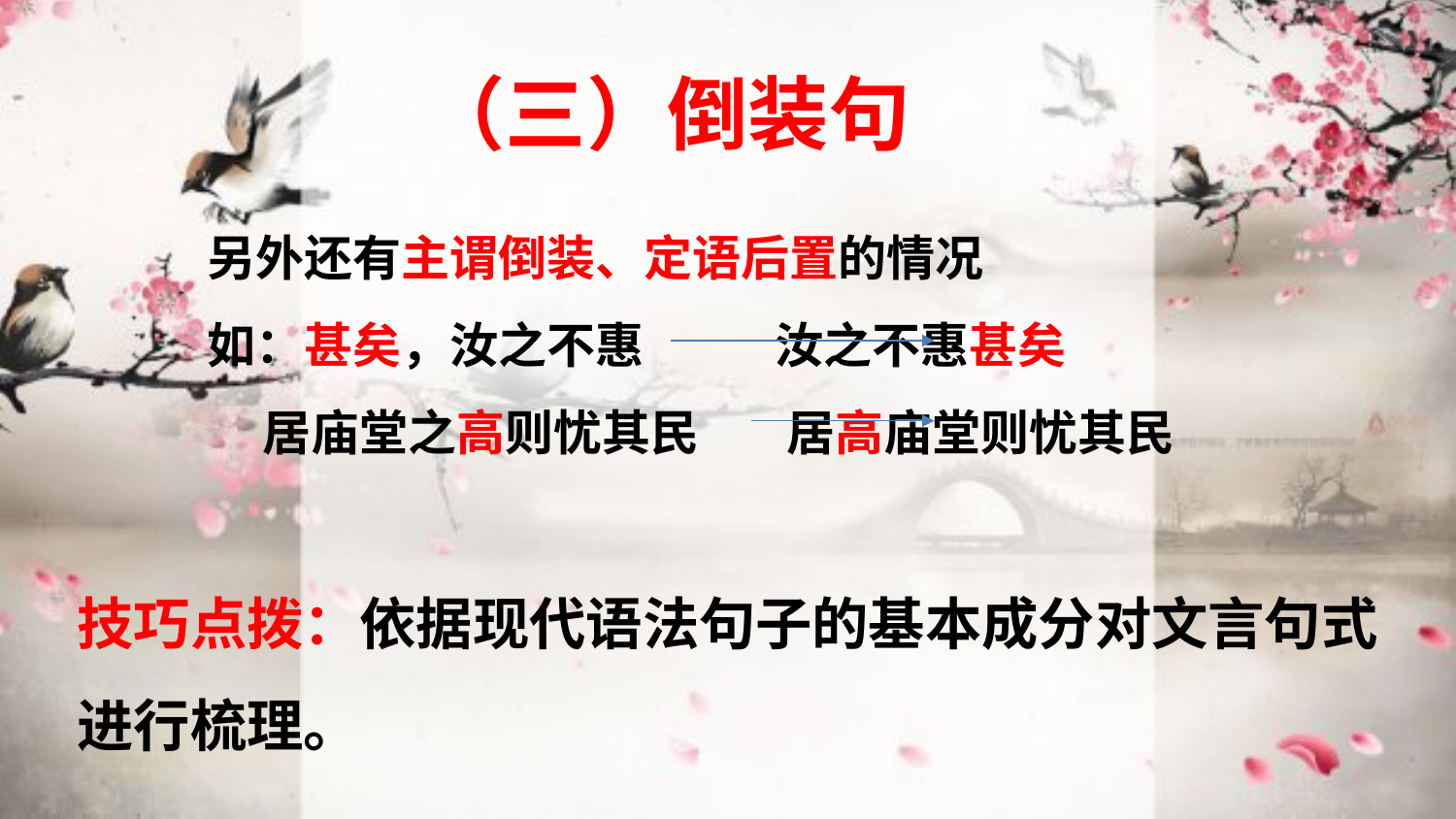

（三）倒装句
另外还有主谓倒装、定语后置的情况
如：甚矣，汝之不惠            汝之不惠甚矣
    居庙堂之高则忧其民        居高庙堂则忧其民
技巧点拨：依据现代语法句子的基本成分对文言句式进行梳理。